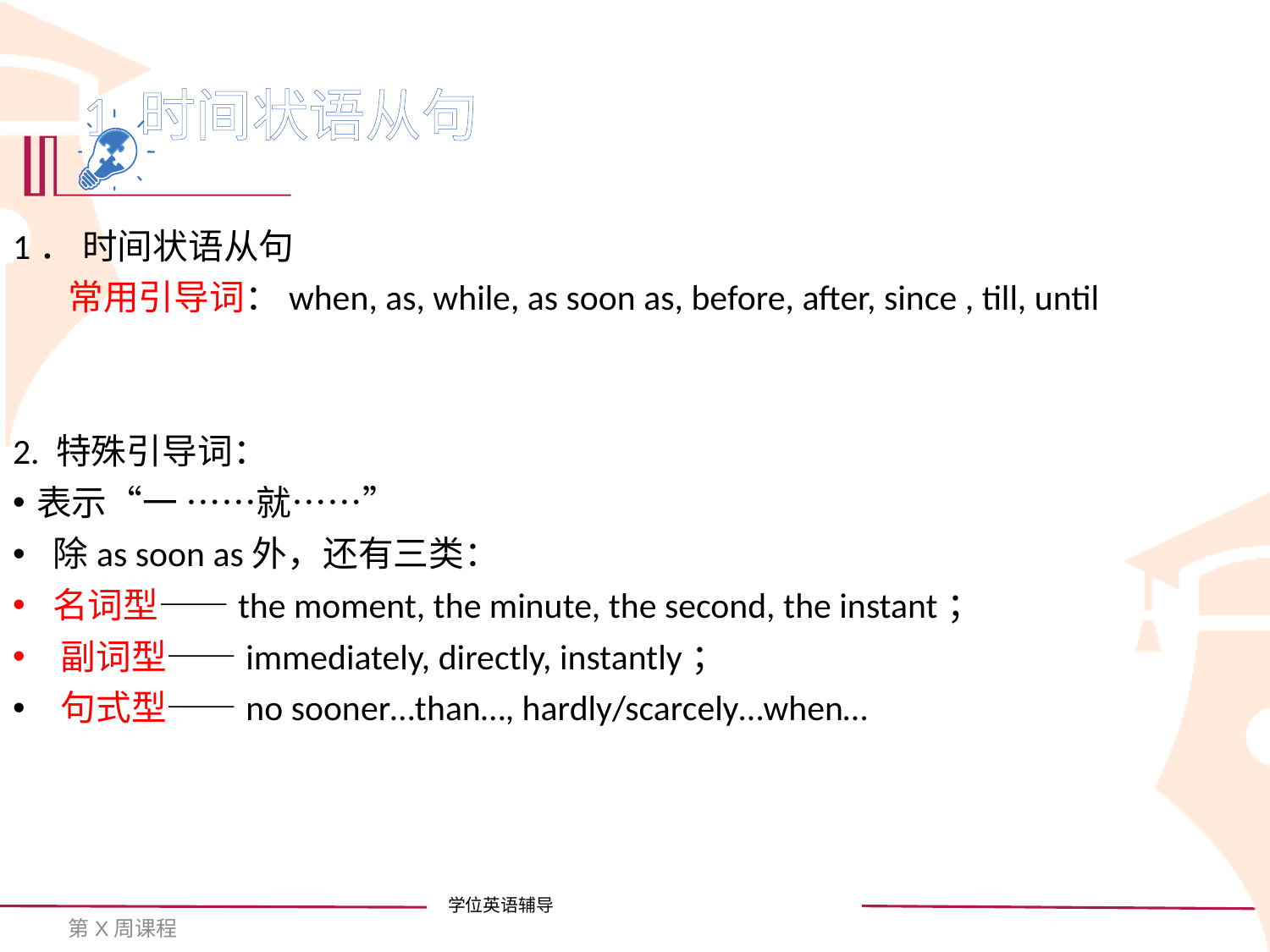

1.时间状语从句

1． 时间状语从句
      常用引导词：when, as, while, as soon as, before, after, since , till, until

2. 特殊引导词：
表示“一 ……就……”
 除as soon as外，还有三类：
 名词型——the moment, the minute, the second, the instant；
  副词型——immediately, directly, instantly；
  句式型——no sooner…than…, hardly/scarcely…when…